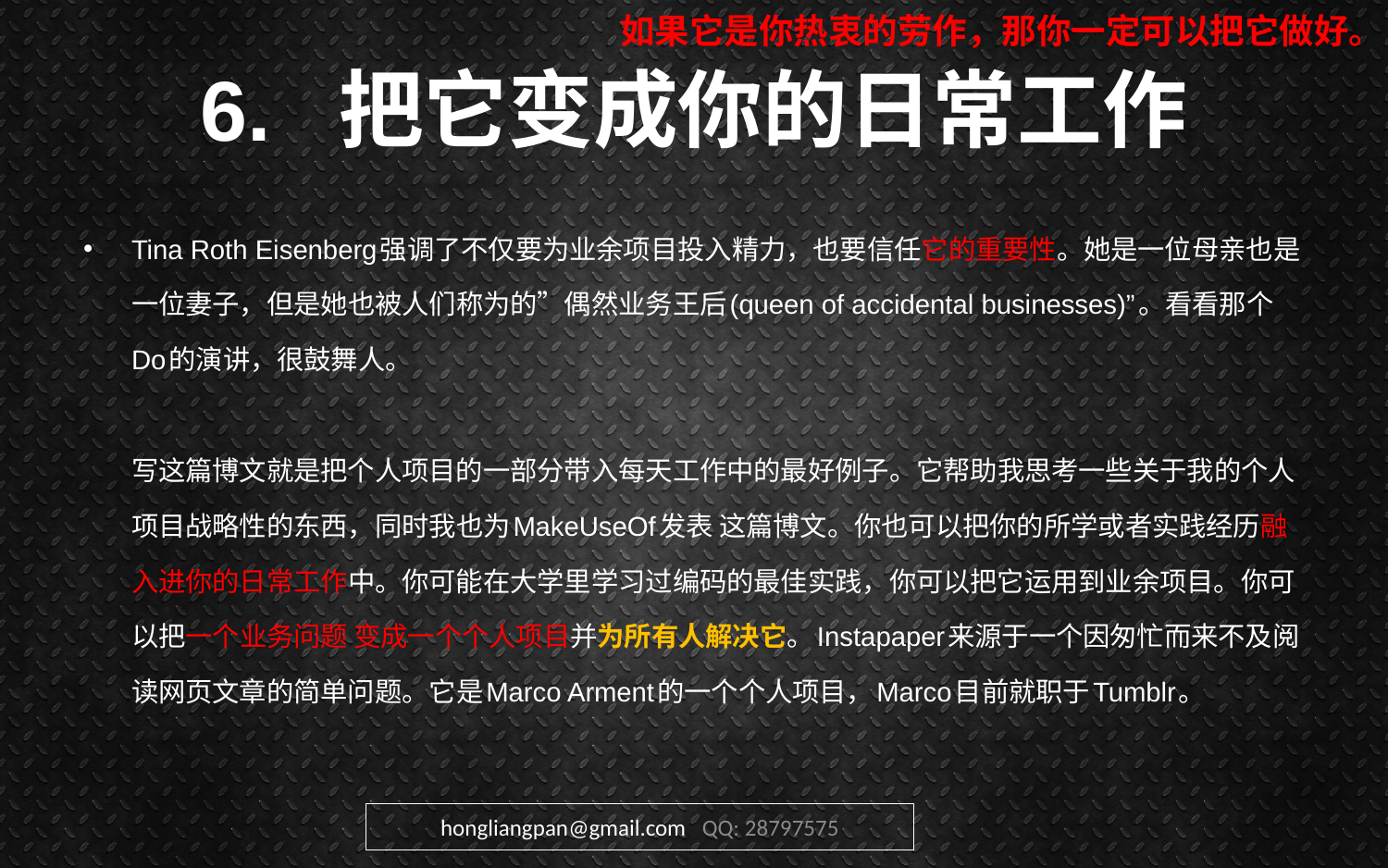

如果它是你热衷的劳作，那你一定可以把它做好。
# 6.  把它变成你的日常工作
Tina Roth Eisenberg强调了不仅要为业余项目投入精力，也要信任它的重要性。她是一位母亲也是一位妻子，但是她也被人们称为的”偶然业务王后(queen of accidental businesses)”。看看那个Do的演讲，很鼓舞人。
写这篇博文就是把个人项目的一部分带入每天工作中的最好例子。它帮助我思考一些关于我的个人项目战略性的东西，同时我也为MakeUseOf发表 这篇博文。你也可以把你的所学或者实践经历融入进你的日常工作中。你可能在大学里学习过编码的最佳实践，你可以把它运用到业余项目。你可以把一个业务问题 变成一个个人项目并为所有人解决它。Instapaper来源于一个因匆忙而来不及阅读网页文章的简单问题。它是Marco Arment的一个个人项目，Marco目前就职于Tumblr。